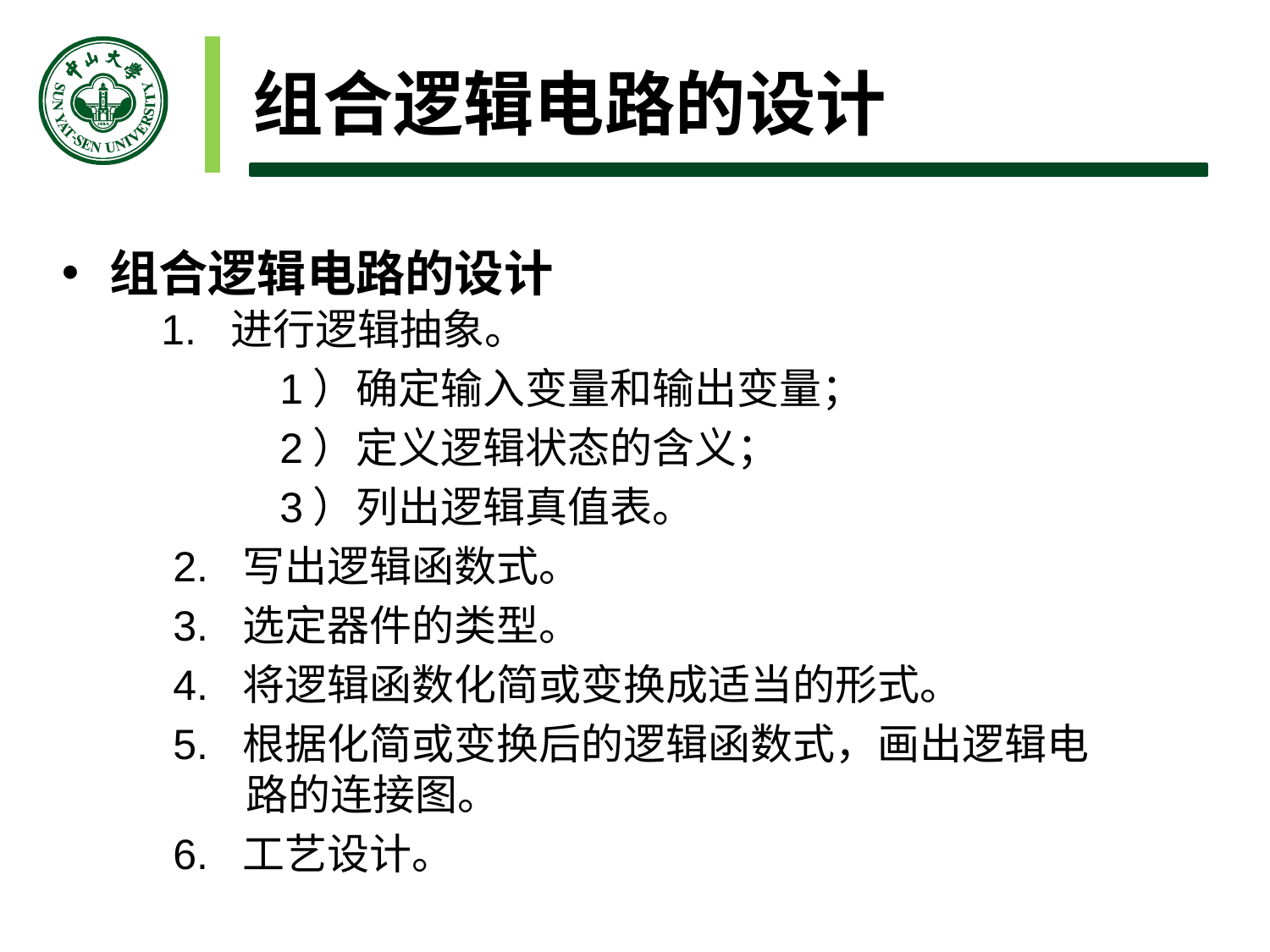

# 组合逻辑电路的设计
组合逻辑电路的设计

1.  进行逻辑抽象。
          1）确定输入变量和输出变量；
          2）定义逻辑状态的含义；
          3）列出逻辑真值表。
 2.  写出逻辑函数式。
 3.  选定器件的类型。
 4.  将逻辑函数化简或变换成适当的形式。
 5.  根据化简或变换后的逻辑函数式，画出逻辑电路的连接图。
 6.  工艺设计。
3